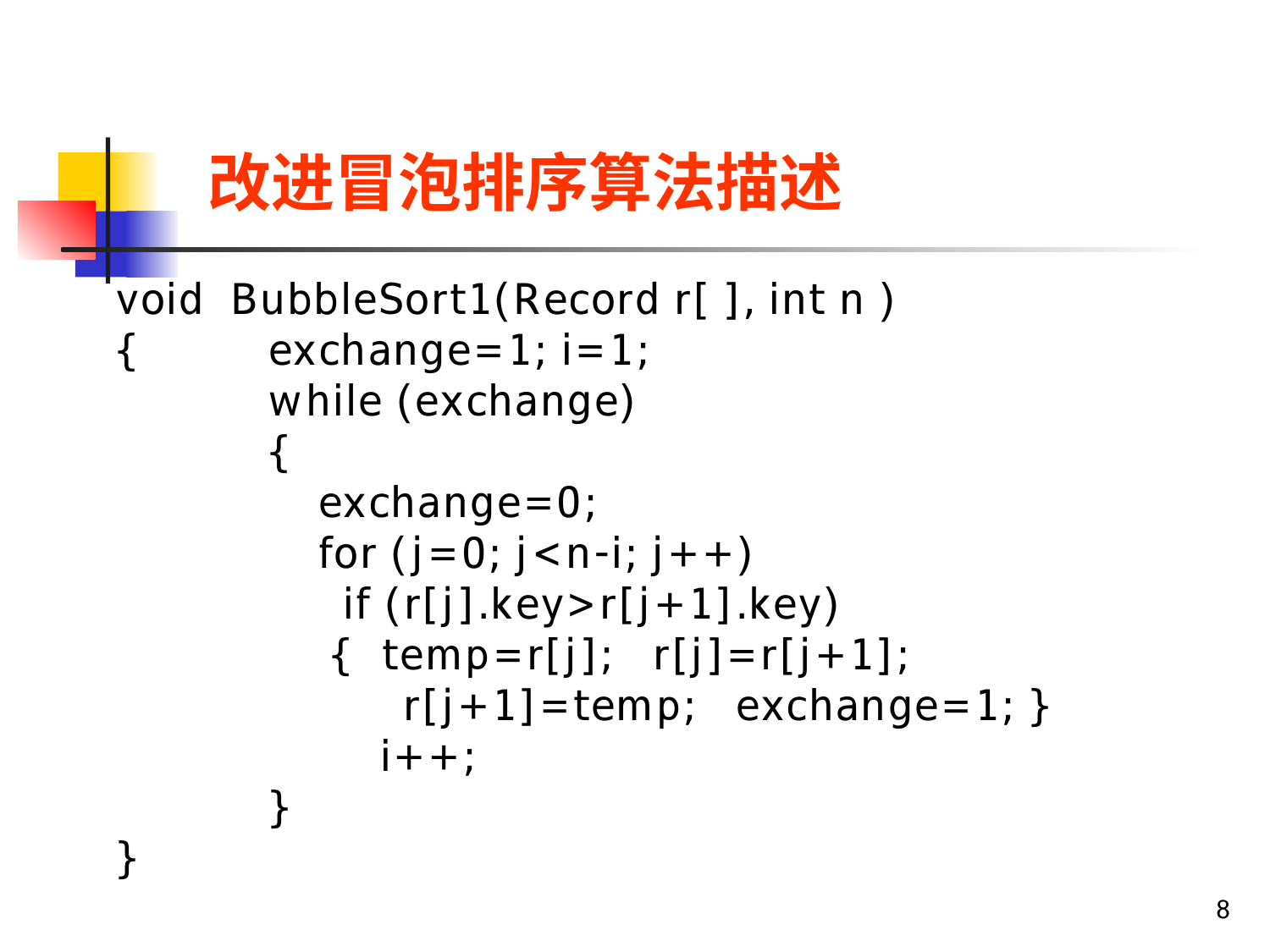

改进冒泡排序算法描述
void  BubbleSort1(Record r[ ], int n )
{  	  exchange=1; i=1;
	  while (exchange)
	  {
	      exchange=0;
	      for (j=0; j<n-i; j++)
	        if (r[j].key>r[j+1].key)
	       {  temp=r[j];   r[j]=r[j+1];
                       r[j+1]=temp;   exchange=1; }
	           i++;
	  }
}
8